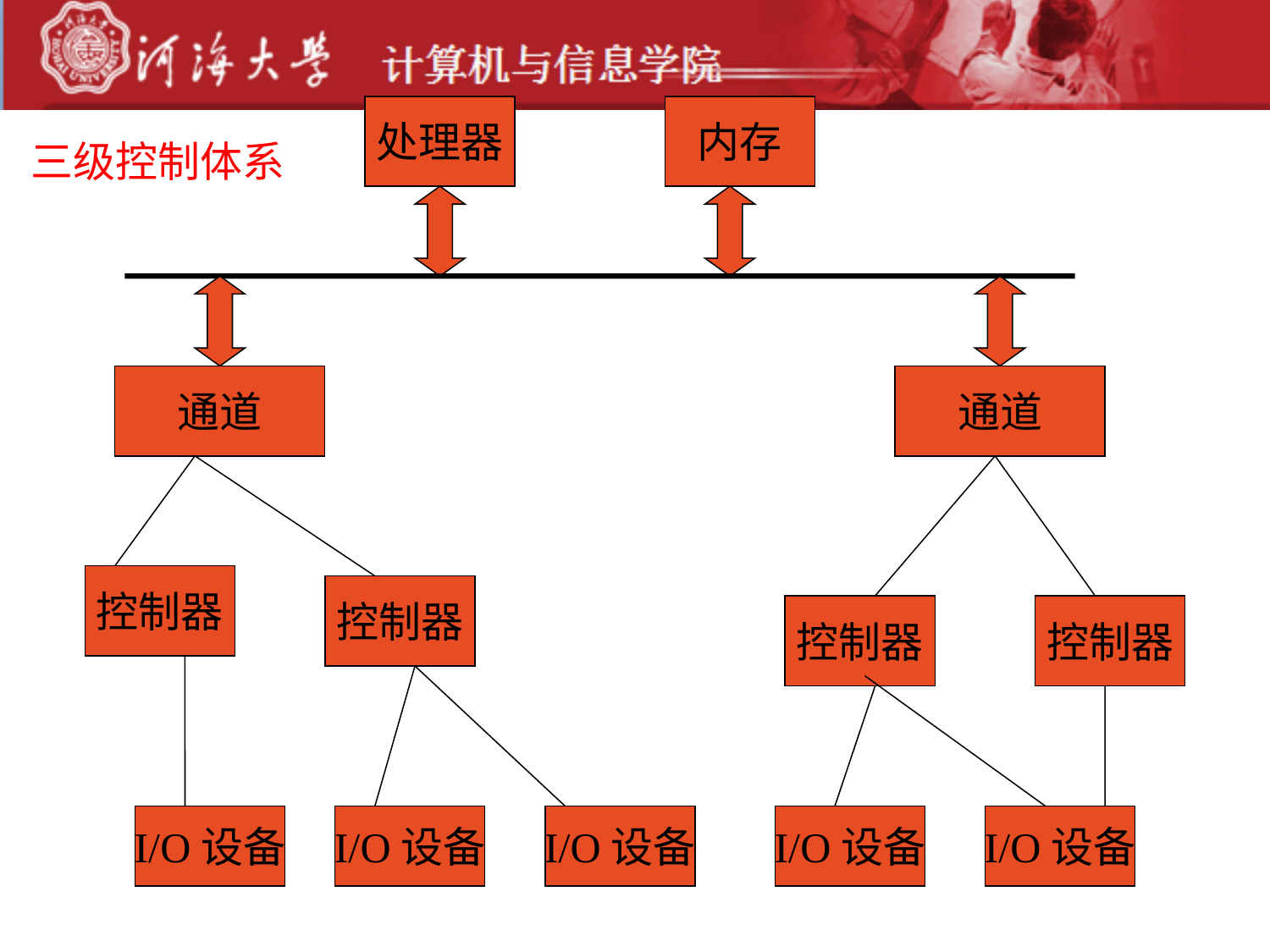

处理器
内存

通道
通道

控制器
控制器
控制器
控制器

I/O设备
I/O设备
I/O设备
I/O设备
I/O设备
三级控制体系